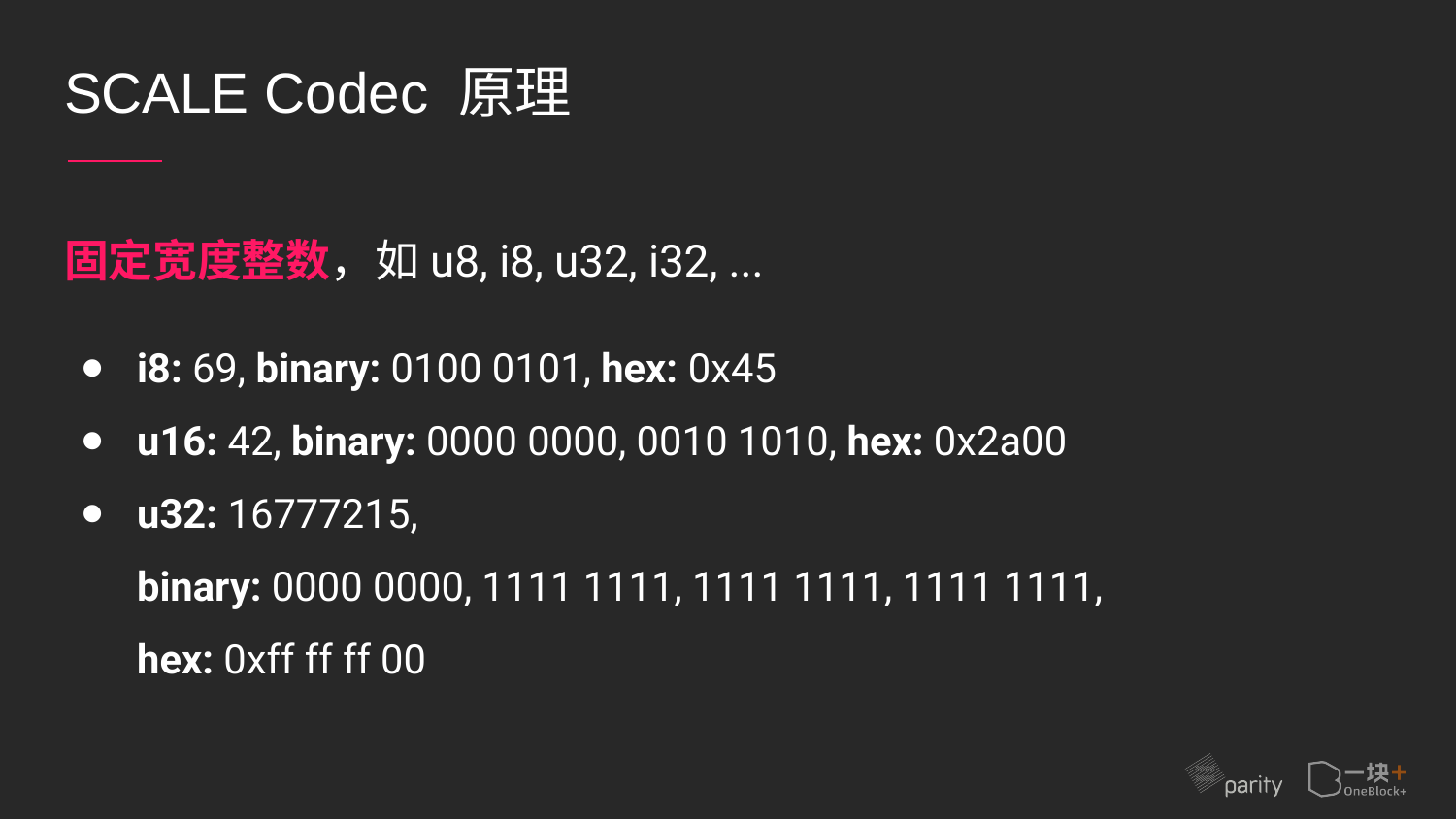

# SCALE Codec 原理
固定宽度整数，如u8, i8, u32, i32, ...
i8: 69, binary: 0100 0101, hex: 0x45
u16: 42, binary: 0000 0000, 0010 1010, hex: 0x2a00
u32: 16777215,
binary: 0000 0000, 1111 1111, 1111 1111, 1111 1111,
hex: 0xff ff ff 00